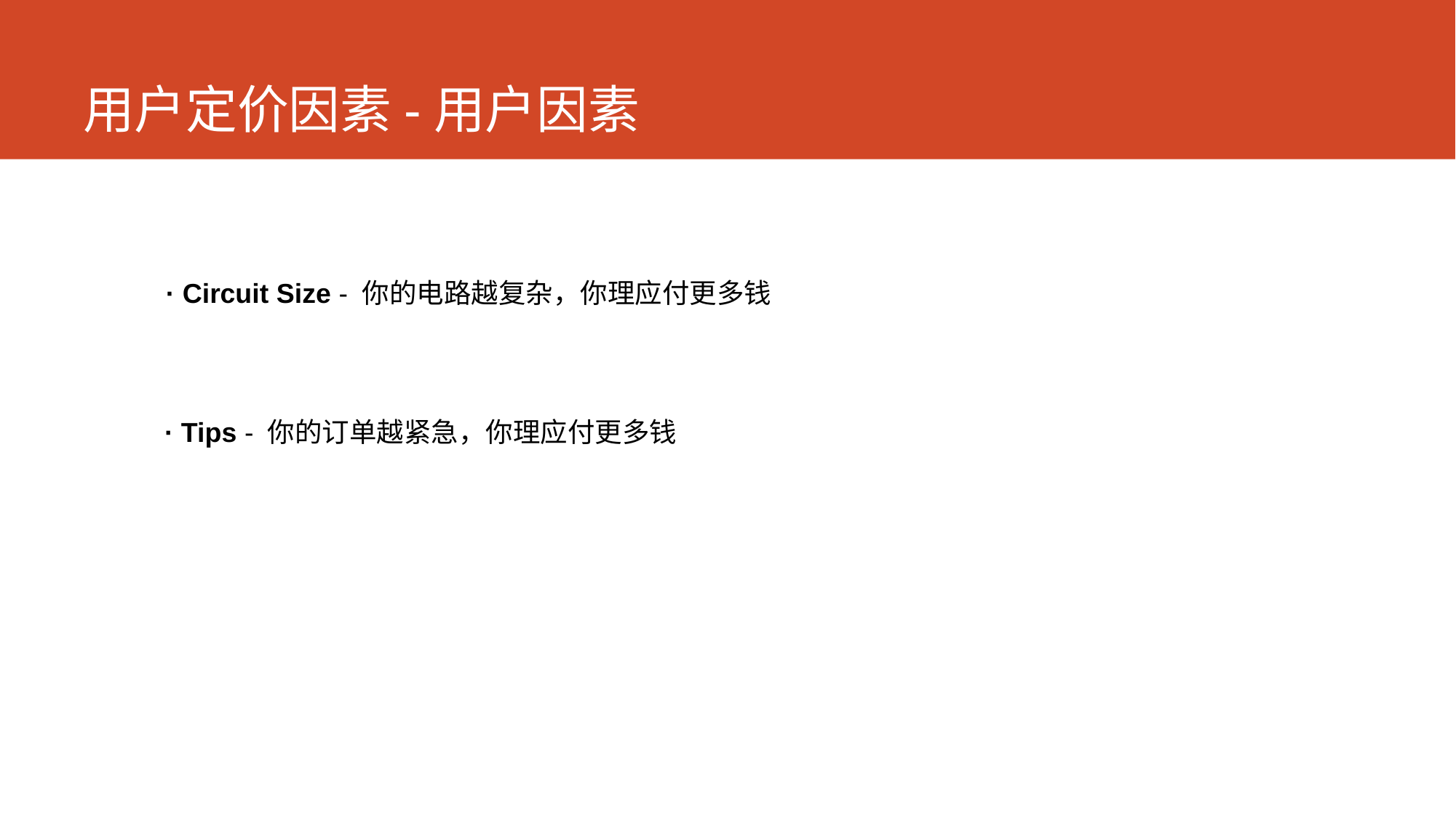

# 用户定价因素-用户因素
· Circuit Size - 你的电路越复杂，你理应付更多钱
· Tips - 你的订单越紧急，你理应付更多钱